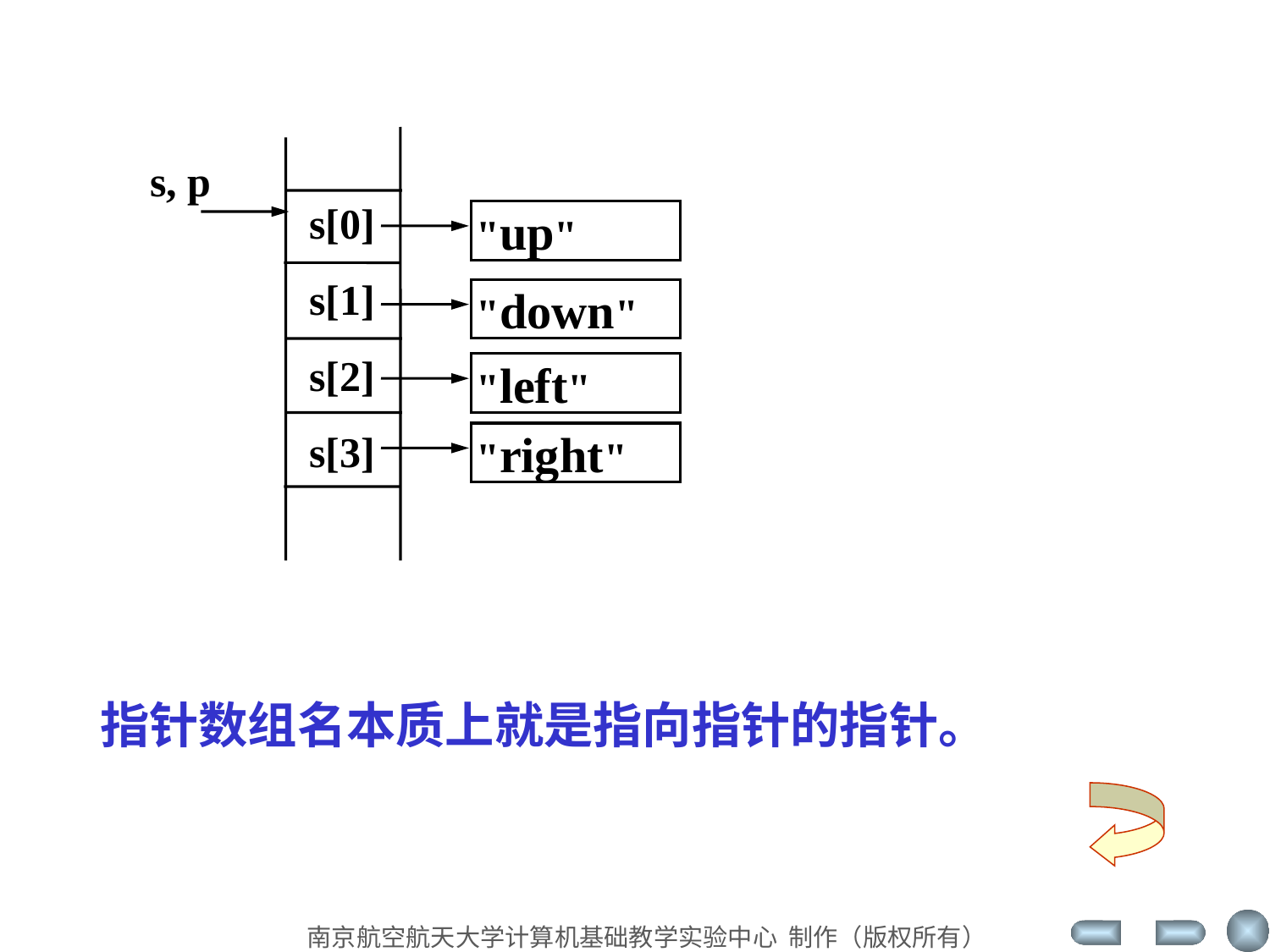

s, p
s[0]
s[1]
s[2]
s[3]

"up"

"down"

"left"

"right"

指针数组名本质上就是指向指针的指针。